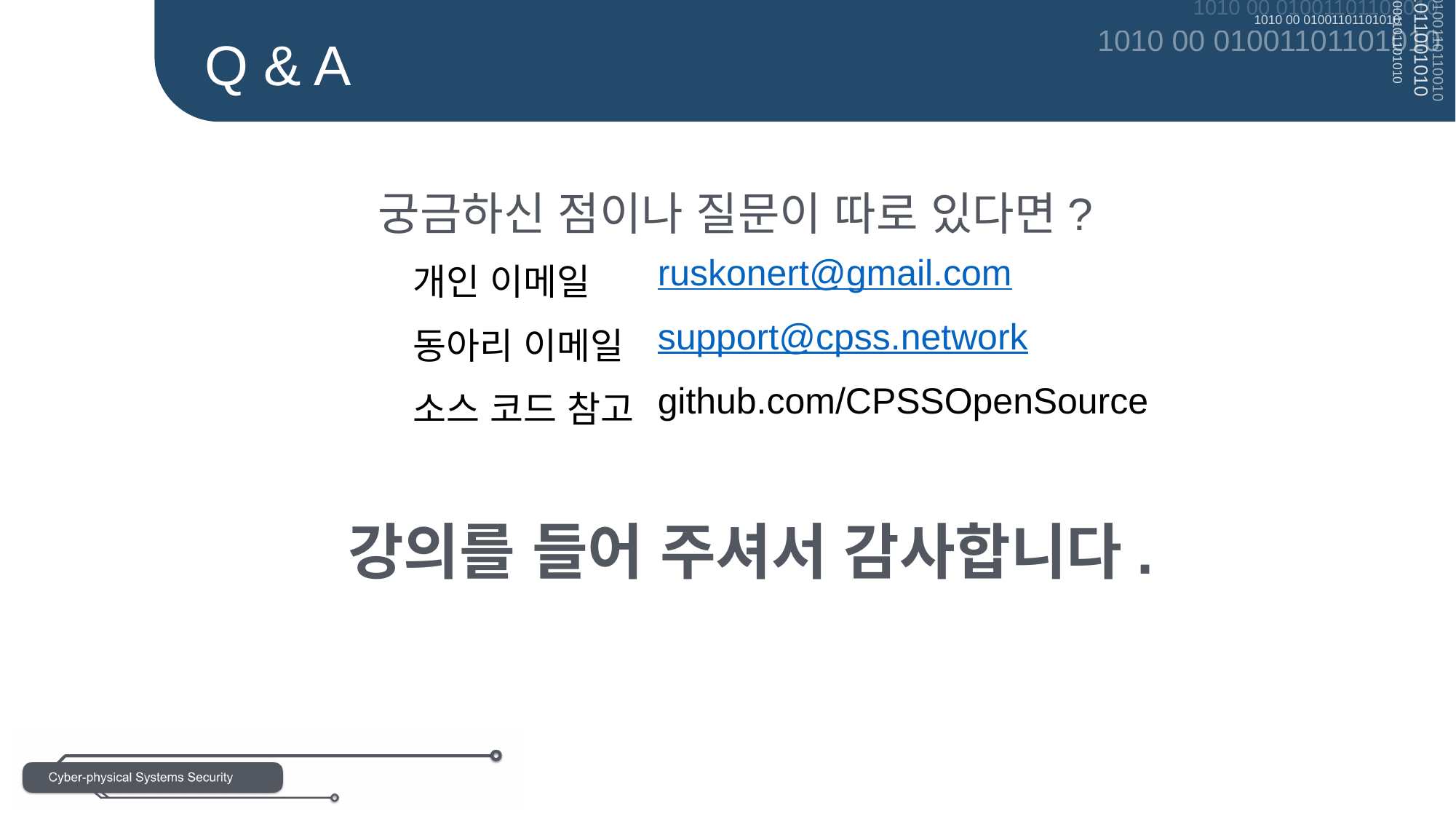

Q & A
궁금하신 점이나 질문이 따로 있다면?

 강의를 들어 주셔서 감사합니다.

| 개인 이메일 | ruskonert@gmail.com |
| --- | --- |
| 동아리 이메일 | support@cpss.network |
| 소스 코드 참고 | github.com/CPSSOpenSource |